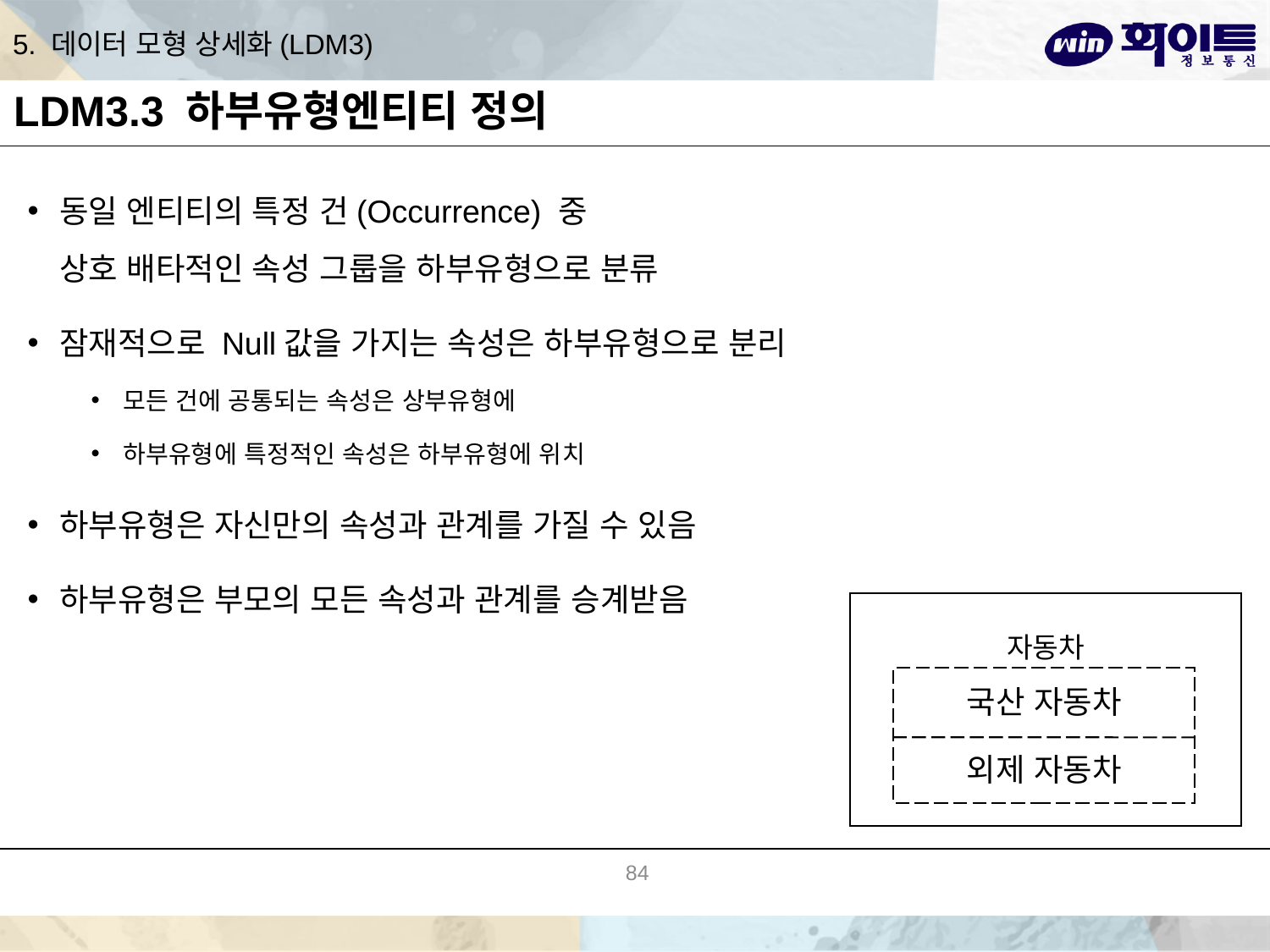

# 5. 데이터 모형 상세화(LDM3)
LDM3.3 하부유형엔티티 정의
동일 엔티티의 특정 건(Occurrence) 중
상호 배타적인 속성 그룹을 하부유형으로 분류
잠재적으로 Null값을 가지는 속성은 하부유형으로 분리
모든 건에 공통되는 속성은 상부유형에
하부유형에 특정적인 속성은 하부유형에 위치
하부유형은 자신만의 속성과 관계를 가질 수 있음
하부유형은 부모의 모든 속성과 관계를 승계받음
자동차

국산 자동차

외제 자동차

84